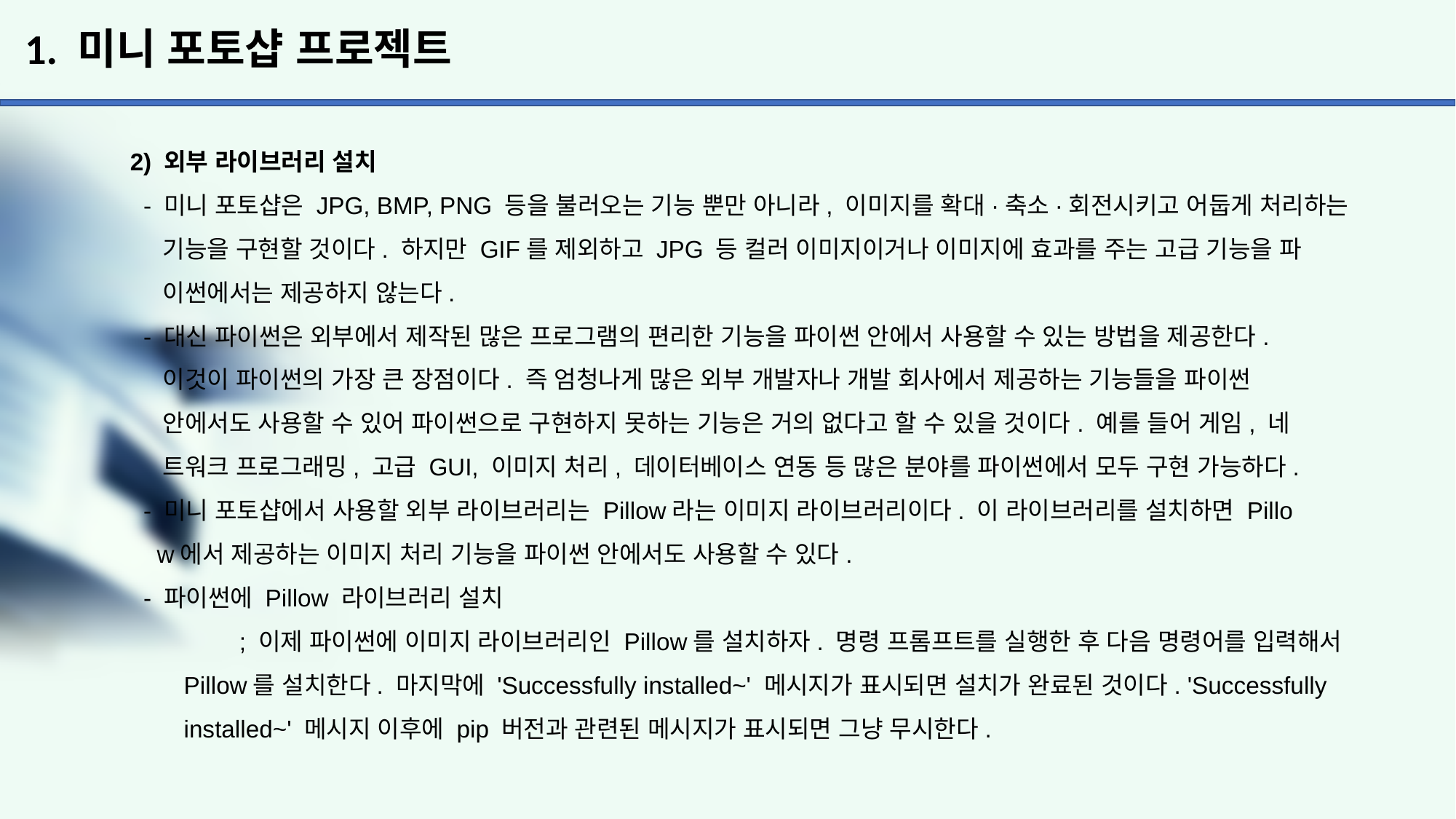

# 1. 미니 포토샵 프로젝트
2) 외부 라이브러리 설치
  - 미니 포토샵은 JPG, BMP, PNG 등을 불러오는 기능 뿐만 아니라, 이미지를 확대·축소·회전시키고 어둡게 처리하는
    기능을 구현할 것이다. 하지만 GIF를 제외하고 JPG 등 컬러 이미지이거나 이미지에 효과를 주는 고급 기능을 파
    이썬에서는 제공하지 않는다.
  - 대신 파이썬은 외부에서 제작된 많은 프로그램의 편리한 기능을 파이썬 안에서 사용할 수 있는 방법을 제공한다.
    이것이 파이썬의 가장 큰 장점이다. 즉 엄청나게 많은 외부 개발자나 개발 회사에서 제공하는 기능들을 파이썬
    안에서도 사용할 수 있어 파이썬으로 구현하지 못하는 기능은 거의 없다고 할 수 있을 것이다. 예를 들어 게임, 네
    트워크 프로그래밍, 고급 GUI, 이미지 처리, 데이터베이스 연동 등 많은 분야를 파이썬에서 모두 구현 가능하다.
  - 미니 포토샵에서 사용할 외부 라이브러리는 Pillow라는 이미지 라이브러리이다. 이 라이브러리를 설치하면 Pillo
    w에서 제공하는 이미지 처리 기능을 파이썬 안에서도 사용할 수 있다.
  - 파이썬에 Pillow 라이브러리 설치
	; 이제 파이썬에 이미지 라이브러리인 Pillow를 설치하자. 명령 프롬프트를 실행한 후 다음 명령어를 입력해서
        Pillow를 설치한다. 마지막에 'Successfully installed~' 메시지가 표시되면 설치가 완료된 것이다. 'Successfully
        installed~' 메시지 이후에 pip 버전과 관련된 메시지가 표시되면 그냥 무시한다.